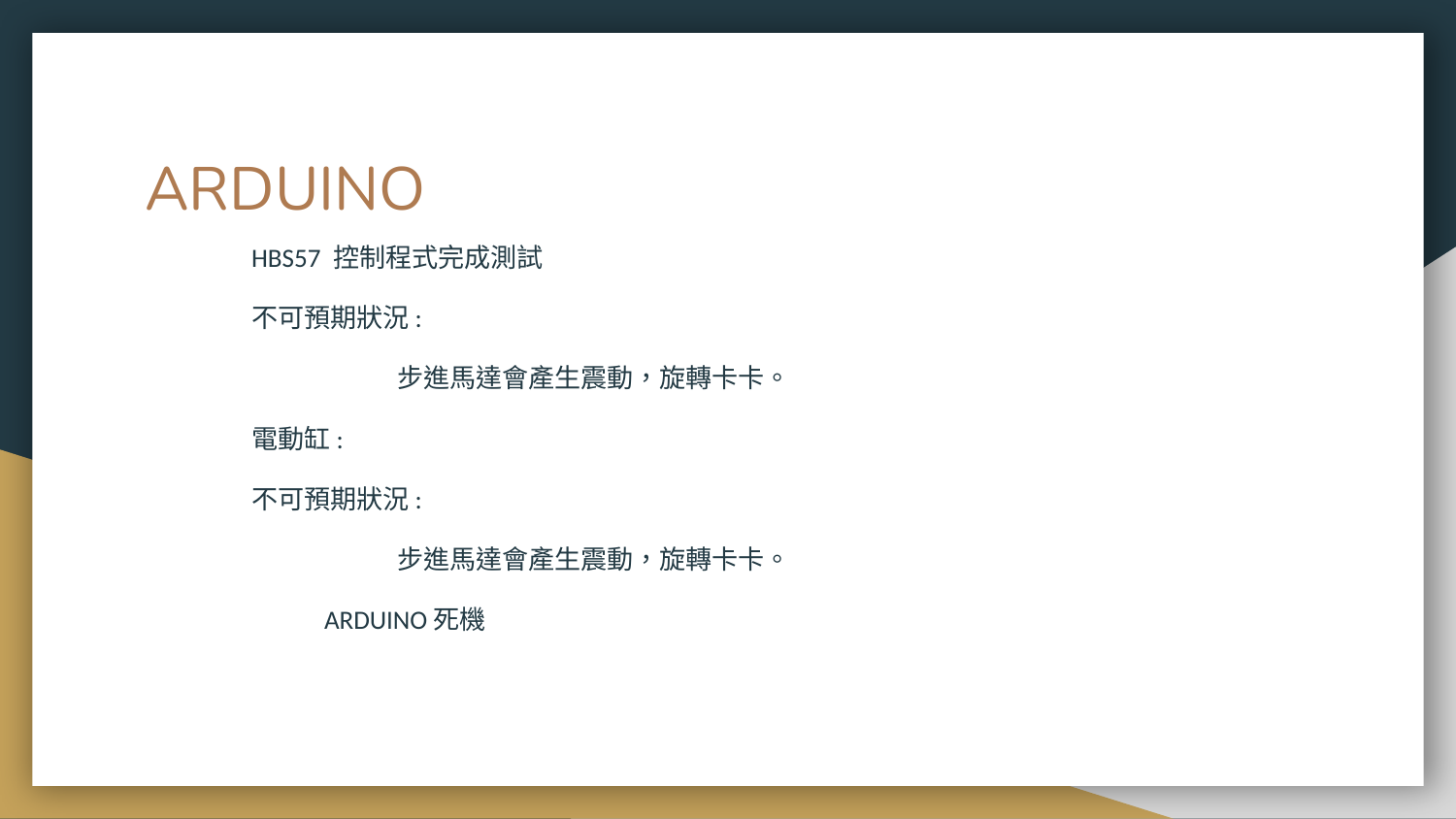

# ARDUINO
HBS57 控制程式完成測試
不可預期狀況:
	步進馬達會產生震動，旋轉卡卡。
電動缸:
不可預期狀況:
	步進馬達會產生震動，旋轉卡卡。
ARDUINO死機